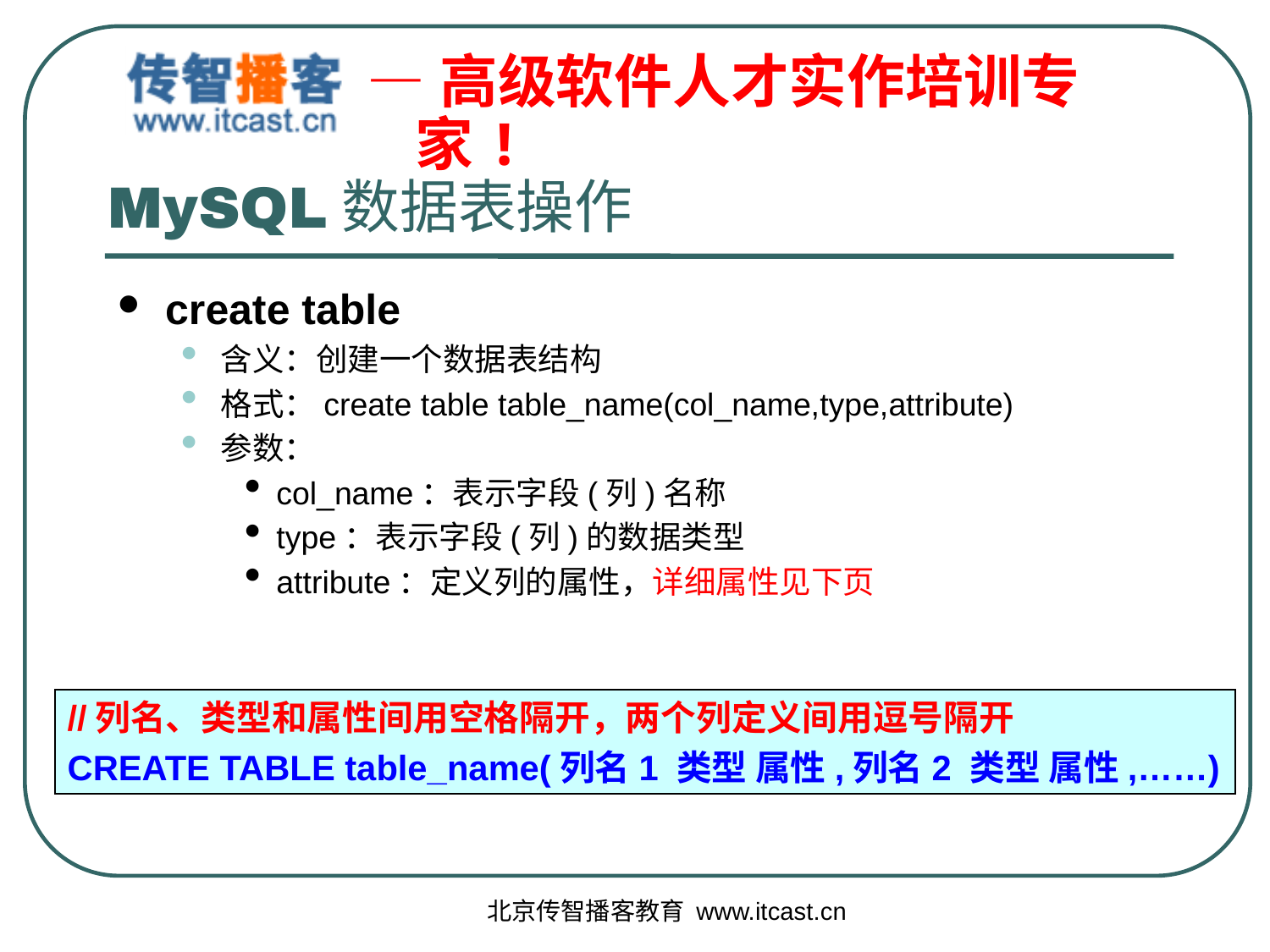

# MySQL数据表操作
create table
含义：创建一个数据表结构
格式：create table table_name(col_name,type,attribute)
参数：
col_name：表示字段(列)名称
type：表示字段(列)的数据类型
attribute：定义列的属性，详细属性见下页
//列名、类型和属性间用空格隔开，两个列定义间用逗号隔开
CREATE TABLE table_name(列名1 类型 属性,列名2 类型 属性,……)